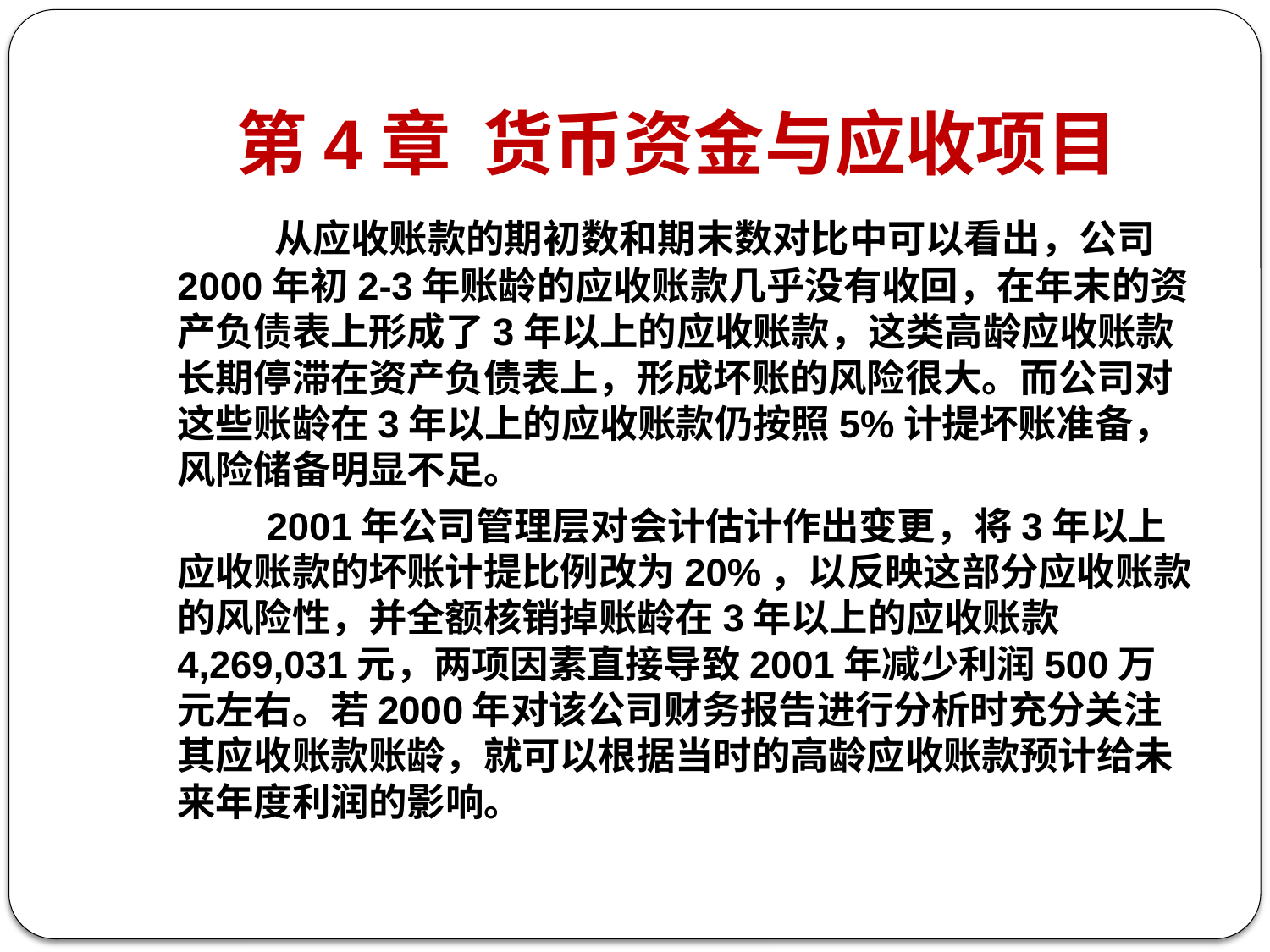

# 第4章  货币资金与应收项目
            从应收账款的期初数和期末数对比中可以看出，公司2000年初2-3年账龄的应收账款几乎没有收回，在年末的资产负债表上形成了3年以上的应收账款，这类高龄应收账款长期停滞在资产负债表上，形成坏账的风险很大。而公司对这些账龄在3年以上的应收账款仍按照5%计提坏账准备，风险储备明显不足。
            2001年公司管理层对会计估计作出变更，将3年以上应收账款的坏账计提比例改为20%，以反映这部分应收账款的风险性，并全额核销掉账龄在3年以上的应收账款4,269,031元，两项因素直接导致2001年减少利润500万元左右。若2000年对该公司财务报告进行分析时充分关注其应收账款账龄，就可以根据当时的高龄应收账款预计给未来年度利润的影响。